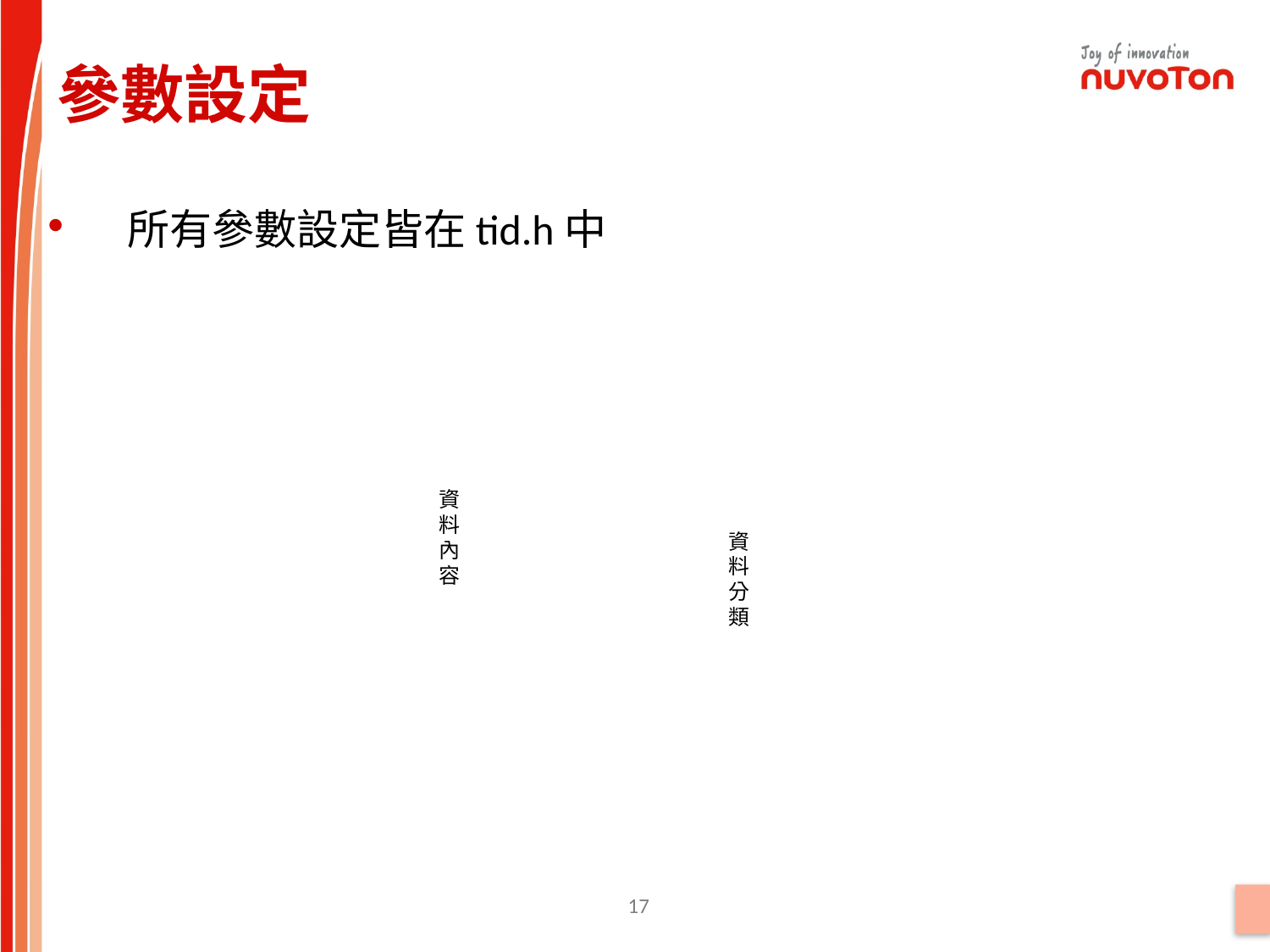

參數設定
所有參數設定皆在tid.h中
資料內容
最大值
(maximum)
資料分類
輸出類
(TID_OUTPUT)
輸入類
(TID_INPUT)
特性類
(TID_Feature)
感測器
(TID_Device)
最小值
(minimum)
資料長度
(datalen)
資料位置
(arg)
資料內容
(value)
資料總數(每一類)
(dataNum)
17